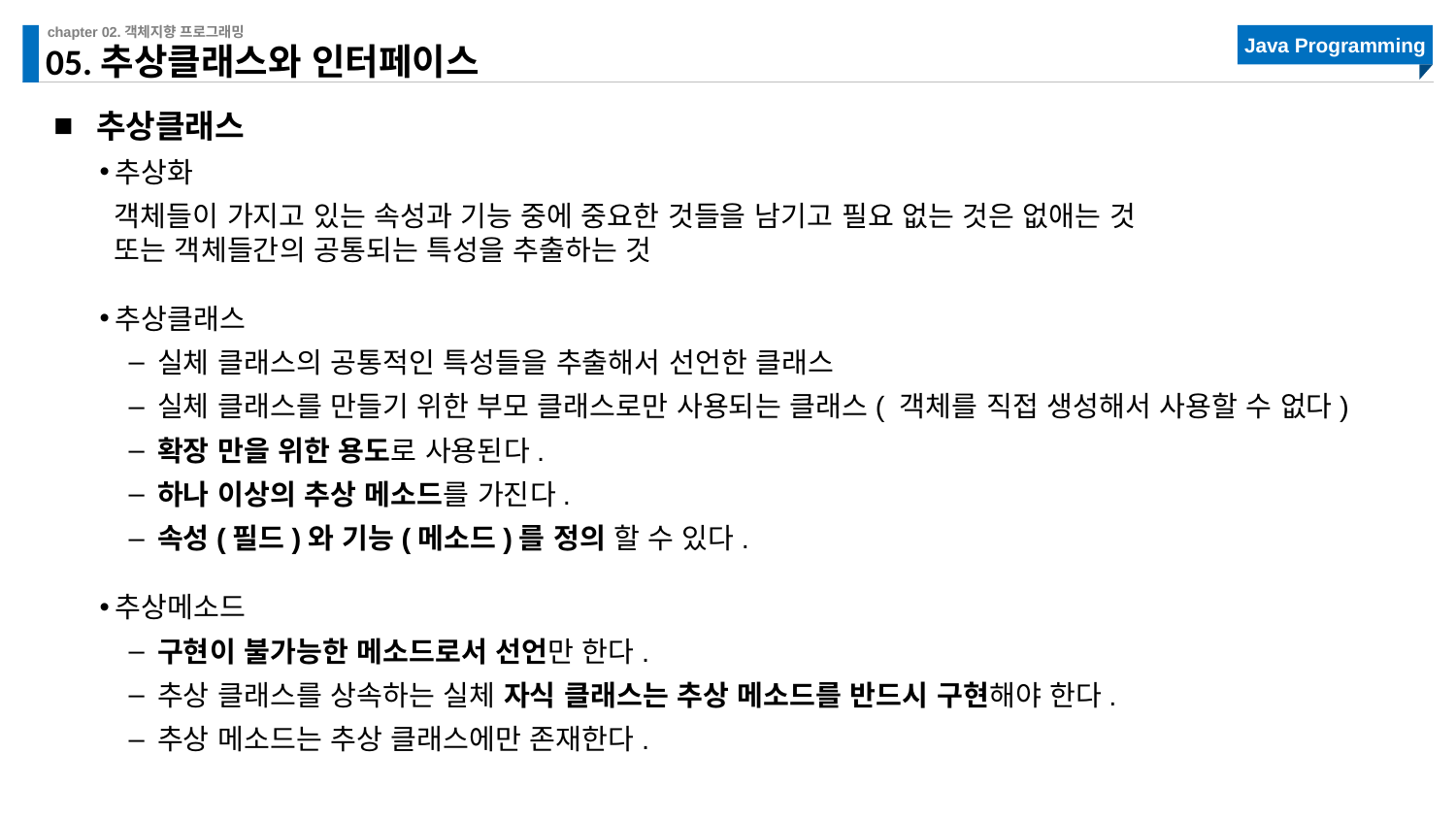

# 05.추상클래스와 인터페이스
추상클래스

추상화
객체들이 가지고 있는 속성과 기능 중에 중요한 것들을 남기고 필요 없는 것은 없애는 것
또는 객체들간의 공통되는 특성을 추출하는 것

추상클래스
실체 클래스의 공통적인 특성들을 추출해서 선언한 클래스
실체 클래스를 만들기 위한 부모 클래스로만 사용되는 클래스( 객체를 직접 생성해서 사용할 수 없다)
확장 만을 위한 용도로 사용된다.
하나 이상의 추상 메소드를 가진다.
속성(필드)와 기능(메소드)를 정의 할 수 있다.

추상메소드
구현이 불가능한 메소드로서 선언만 한다.
추상 클래스를 상속하는 실체 자식 클래스는 추상 메소드를 반드시 구현해야 한다.
추상 메소드는 추상 클래스에만 존재한다.